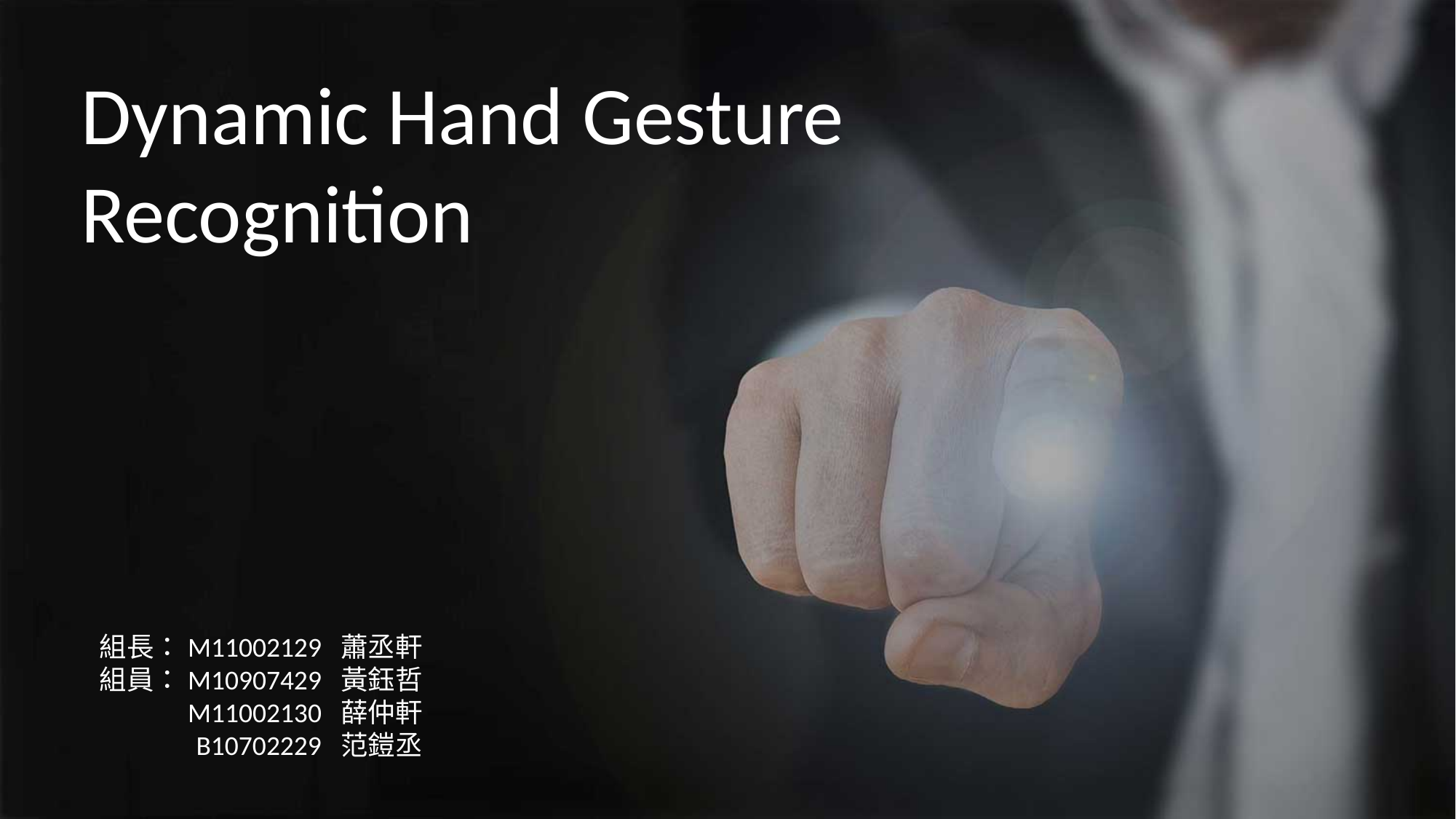

Dynamic Hand Gesture Recognition
組長：M11002129  蕭丞軒
組員：M10907429  黃鈺哲
            M11002130  薛仲軒
            B10702229  范鎧丞